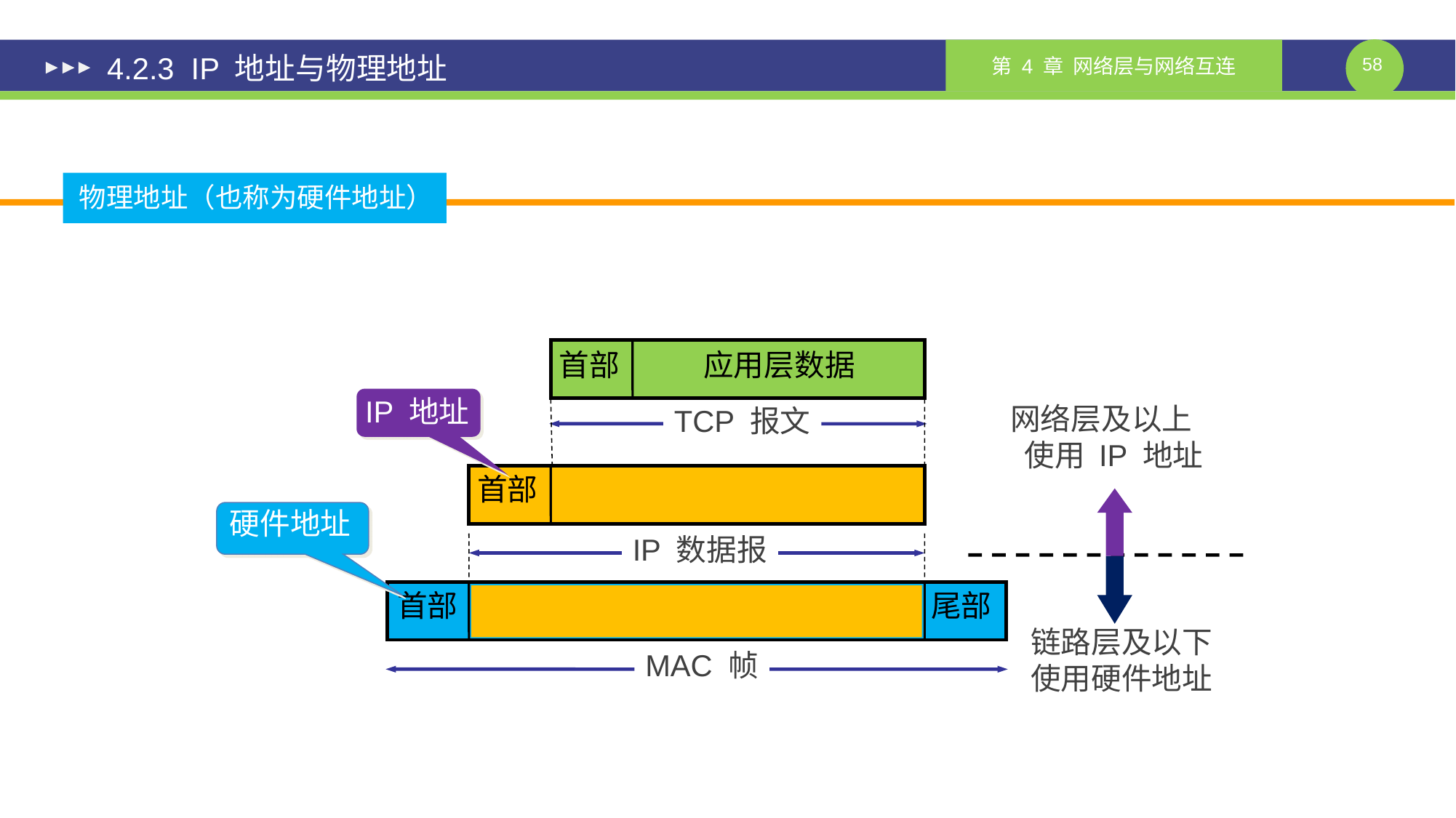

# 4.2.3  IP 地址与物理地址

物理地址（也称为硬件地址）

应用层数据
首部
IP 地址

网络层及以上
 使用 IP 地址

TCP 报文

首部

硬件地址

链路层及以下
使用硬件地址
IP 数据报

首部
尾部

MAC 帧

课件制作人：谢钧  谢希仁